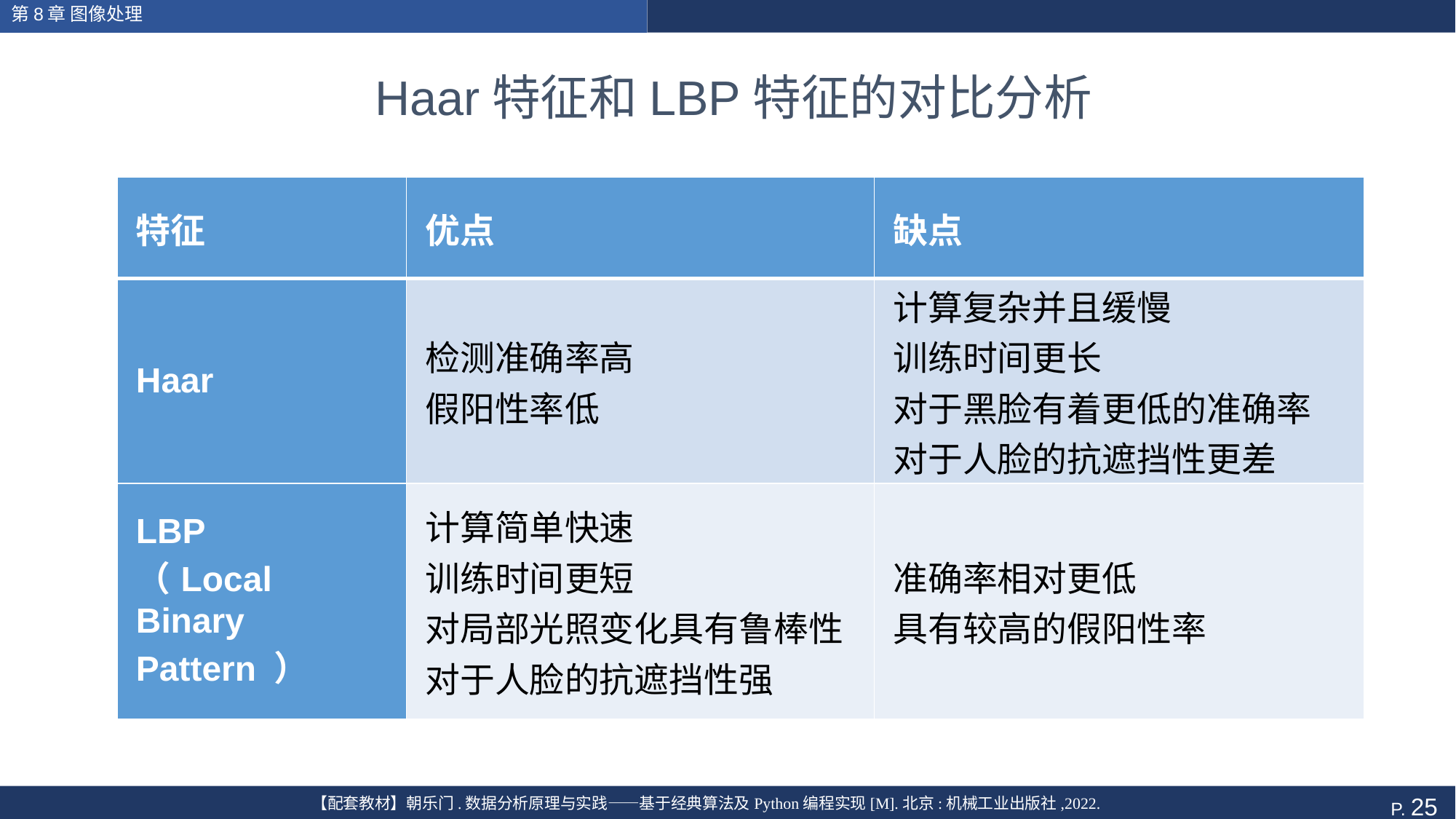

第8章 图像处理

# Haar特征和LBP特征的对比分析
| 特征 | 优点 | 缺点 |
| --- | --- | --- |
| Haar | 检测准确率高 假阳性率低 | 计算复杂并且缓慢 训练时间更长 对于黑脸有着更低的准确率 对于人脸的抗遮挡性更差 |
| LBP （Local Binary Pattern ） | 计算简单快速 训练时间更短 对局部光照变化具有鲁棒性 对于人脸的抗遮挡性强 | 准确率相对更低 具有较高的假阳性率 |